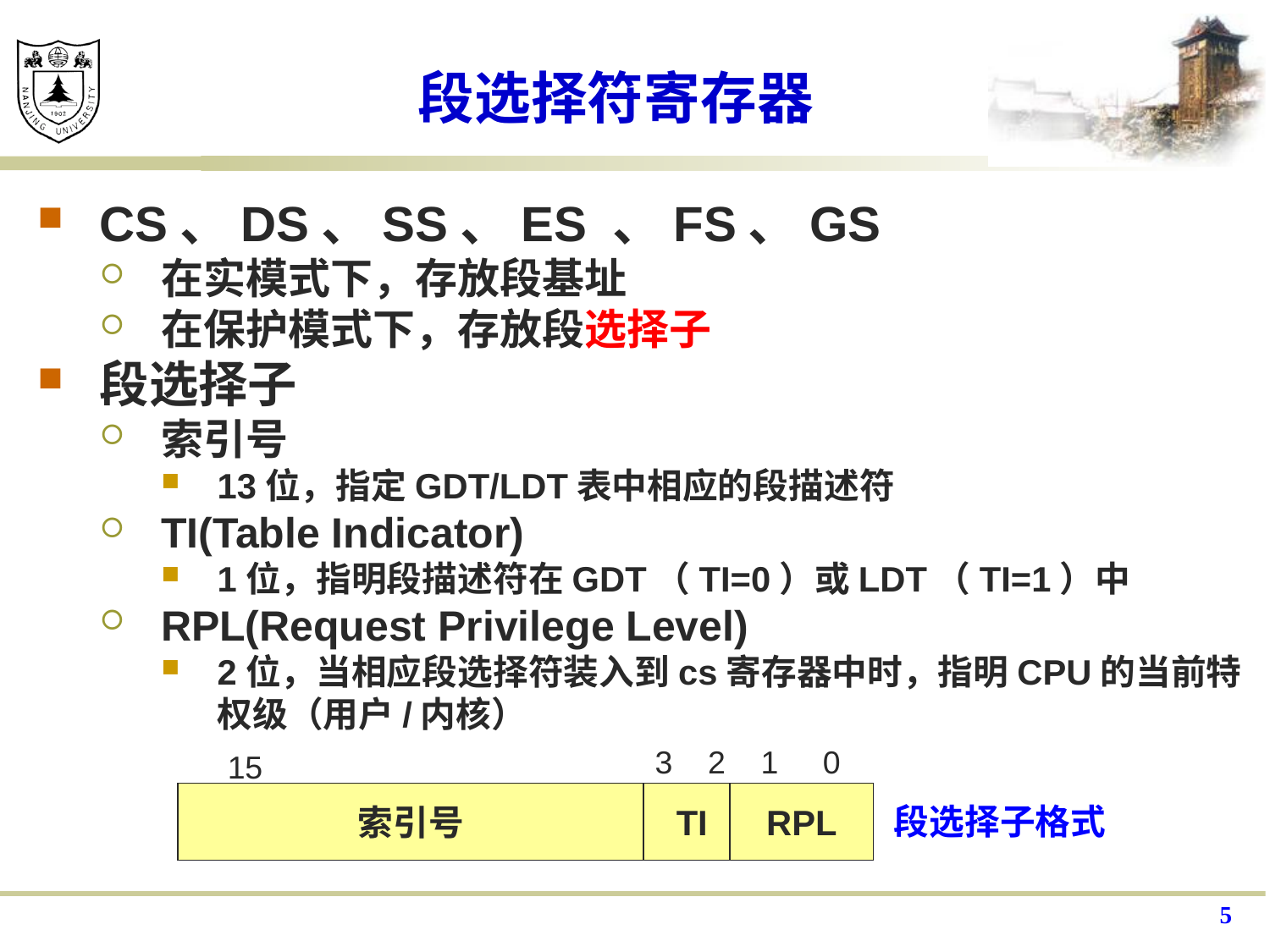

# 段选择符寄存器
CS、DS、SS、ES 、FS、GS
在实模式下，存放段基址
在保护模式下，存放段选择子
段选择子
索引号
13位，指定GDT/LDT表中相应的段描述符
TI(Table Indicator)
1位，指明段描述符在GDT（TI=0）或LDT（TI=1）中
RPL(Request Privilege Level)
2位，当相应段选择符装入到cs寄存器中时，指明CPU的当前特权级（用户/内核）

    3    2    1     0
15
索引号
TI
RPL
段选择子格式
5